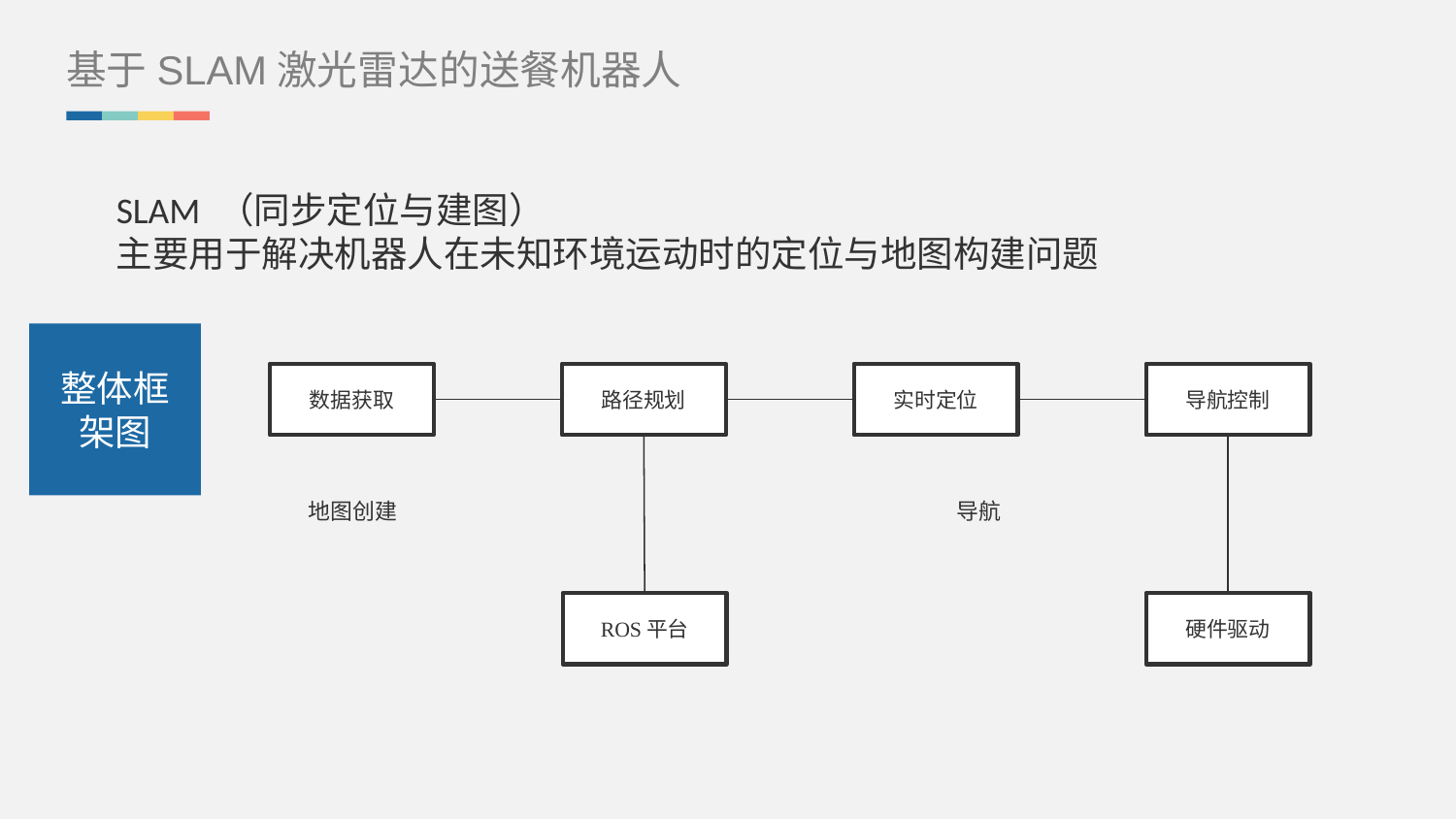

基于SLAM激光雷达的送餐机器人

SLAM （同步定位与建图）
主要用于解决机器人在未知环境运动时的定位与地图构建问题
整体框架图
数据获取
路径规划
实时定位
导航控制
地图创建
导航
ROS平台
硬件驱动